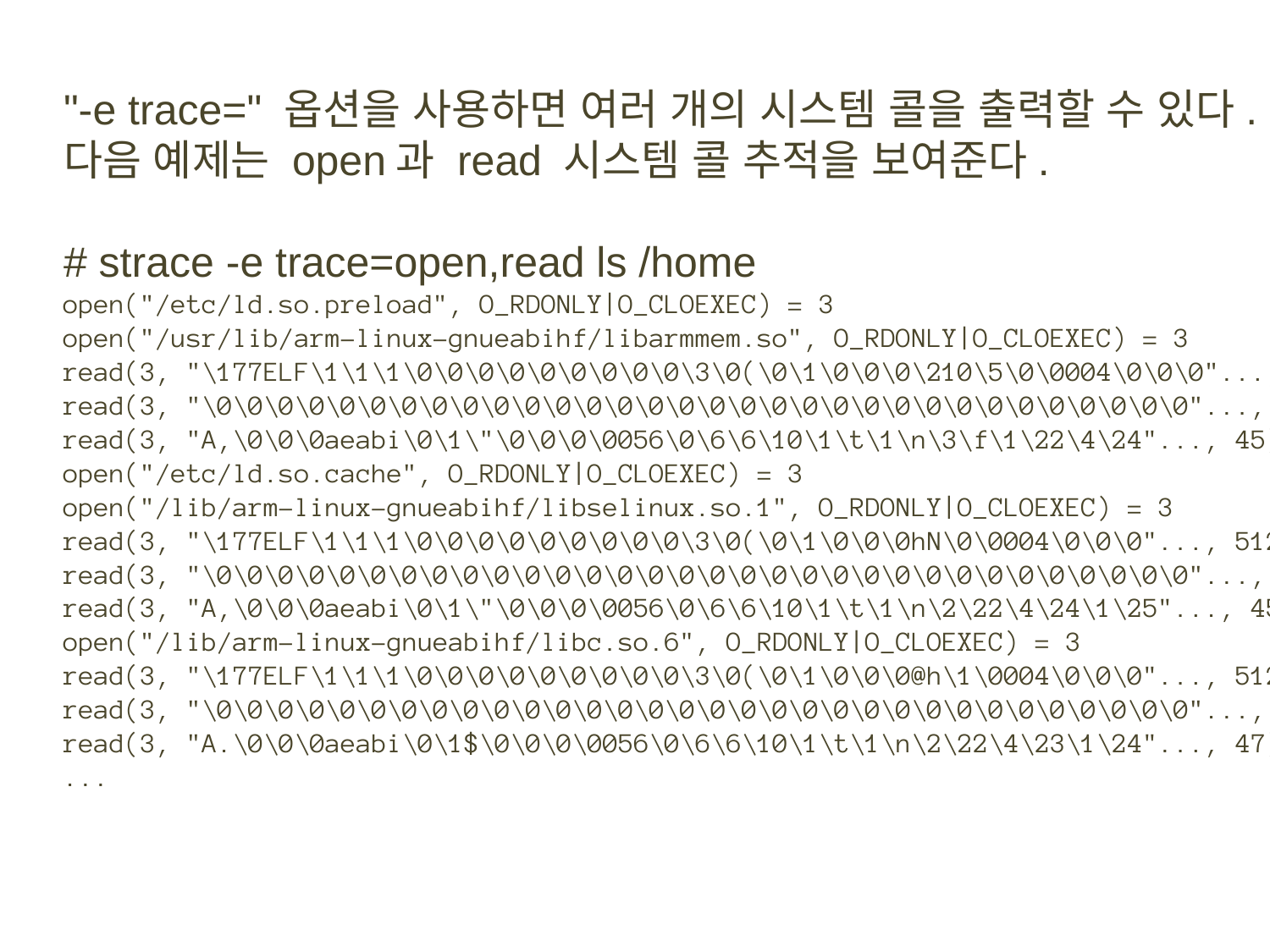

"-e trace=" 옵션을 사용하면 여러 개의 시스템 콜을 출력할 수 있다.
다음 예제는 open과 read 시스템 콜 추적을 보여준다.

# strace -e trace=open,read ls /home
open("/etc/ld.so.preload", O_RDONLY|O_CLOEXEC) = 3
open("/usr/lib/arm-linux-gnueabihf/libarmmem.so", O_RDONLY|O_CLOEXEC) = 3
read(3, "\177ELF\1\1\1\0\0\0\0\0\0\0\0\0\3\0(\0\1\0\0\0\210\5\0\0004\0\0\0"..., 512) = 512
read(3, "\0\0\0\0\0\0\0\0\0\0\0\0\0\0\0\0\0\0\0\0\0\0\0\0\0\0\0\0\0\0\0\0"..., 1000) = 1000
read(3, "A,\0\0\0aeabi\0\1\"\0\0\0\0056\0\6\6\10\1\t\1\n\3\f\1\22\4\24"..., 45) = 45
open("/etc/ld.so.cache", O_RDONLY|O_CLOEXEC) = 3
open("/lib/arm-linux-gnueabihf/libselinux.so.1", O_RDONLY|O_CLOEXEC) = 3
read(3, "\177ELF\1\1\1\0\0\0\0\0\0\0\0\0\3\0(\0\1\0\0\0hN\0\0004\0\0\0"..., 512) = 512
read(3, "\0\0\0\0\0\0\0\0\0\0\0\0\0\0\0\0\0\0\0\0\0\0\0\0\0\0\0\0\0\0\0\0"..., 1160) = 1160
read(3, "A,\0\0\0aeabi\0\1\"\0\0\0\0056\0\6\6\10\1\t\1\n\2\22\4\24\1\25"..., 45) = 45
open("/lib/arm-linux-gnueabihf/libc.so.6", O_RDONLY|O_CLOEXEC) = 3
read(3, "\177ELF\1\1\1\0\0\0\0\0\0\0\0\0\3\0(\0\1\0\0\0@h\1\0004\0\0\0"..., 512) = 512
read(3, "\0\0\0\0\0\0\0\0\0\0\0\0\0\0\0\0\0\0\0\0\0\0\0\0\0\0\0\0\0\0\0\0"..., 2880) = 2880
read(3, "A.\0\0\0aeabi\0\1$\0\0\0\0056\0\6\6\10\1\t\1\n\2\22\4\23\1\24"..., 47) = 47
...